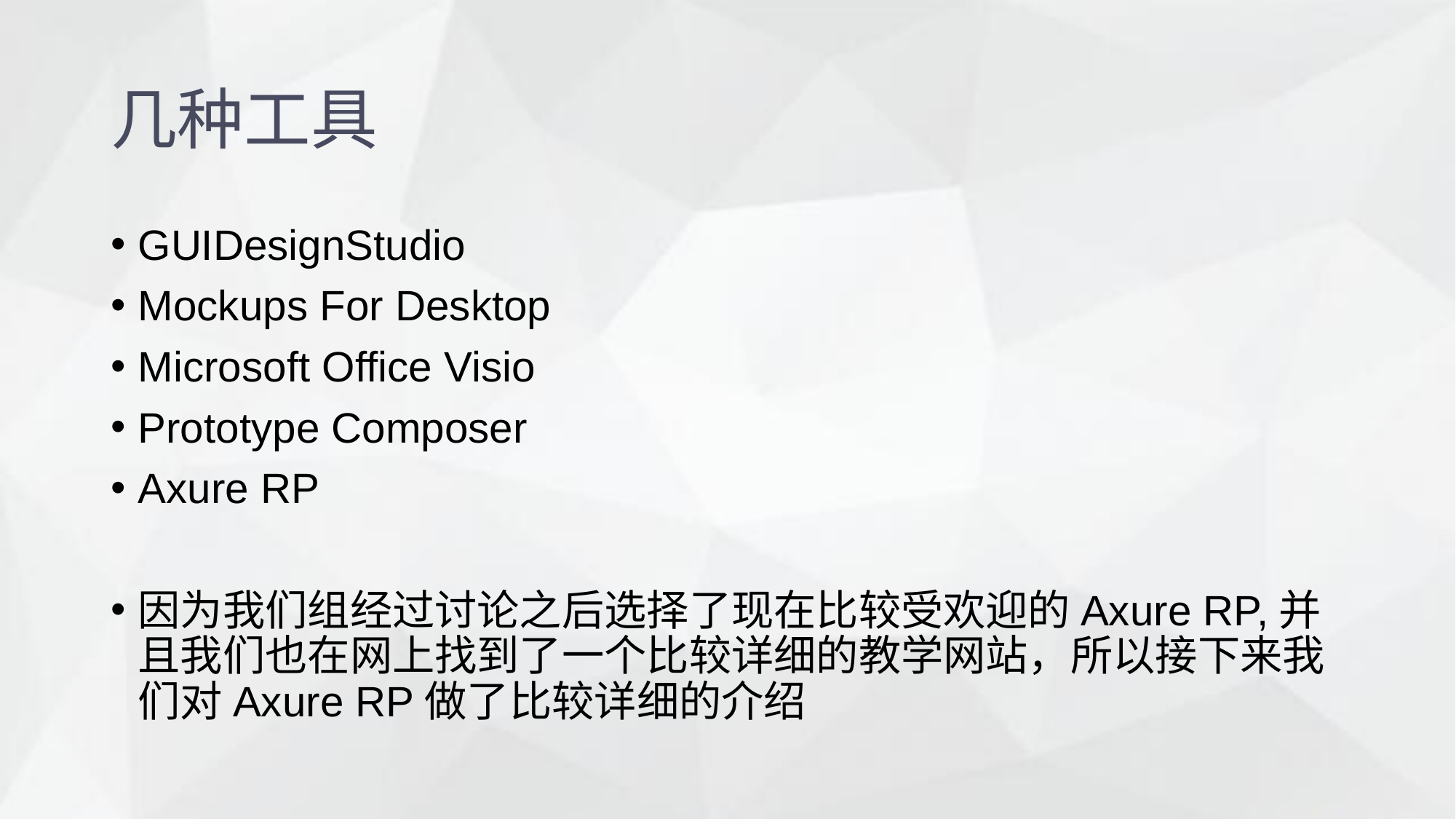

几种工具
GUIDesignStudio
Mockups For Desktop
Microsoft Office Visio
Prototype Composer
Axure RP

因为我们组经过讨论之后选择了现在比较受欢迎的Axure RP,并且我们也在网上找到了一个比较详细的教学网站，所以接下来我们对Axure RP做了比较详细的介绍